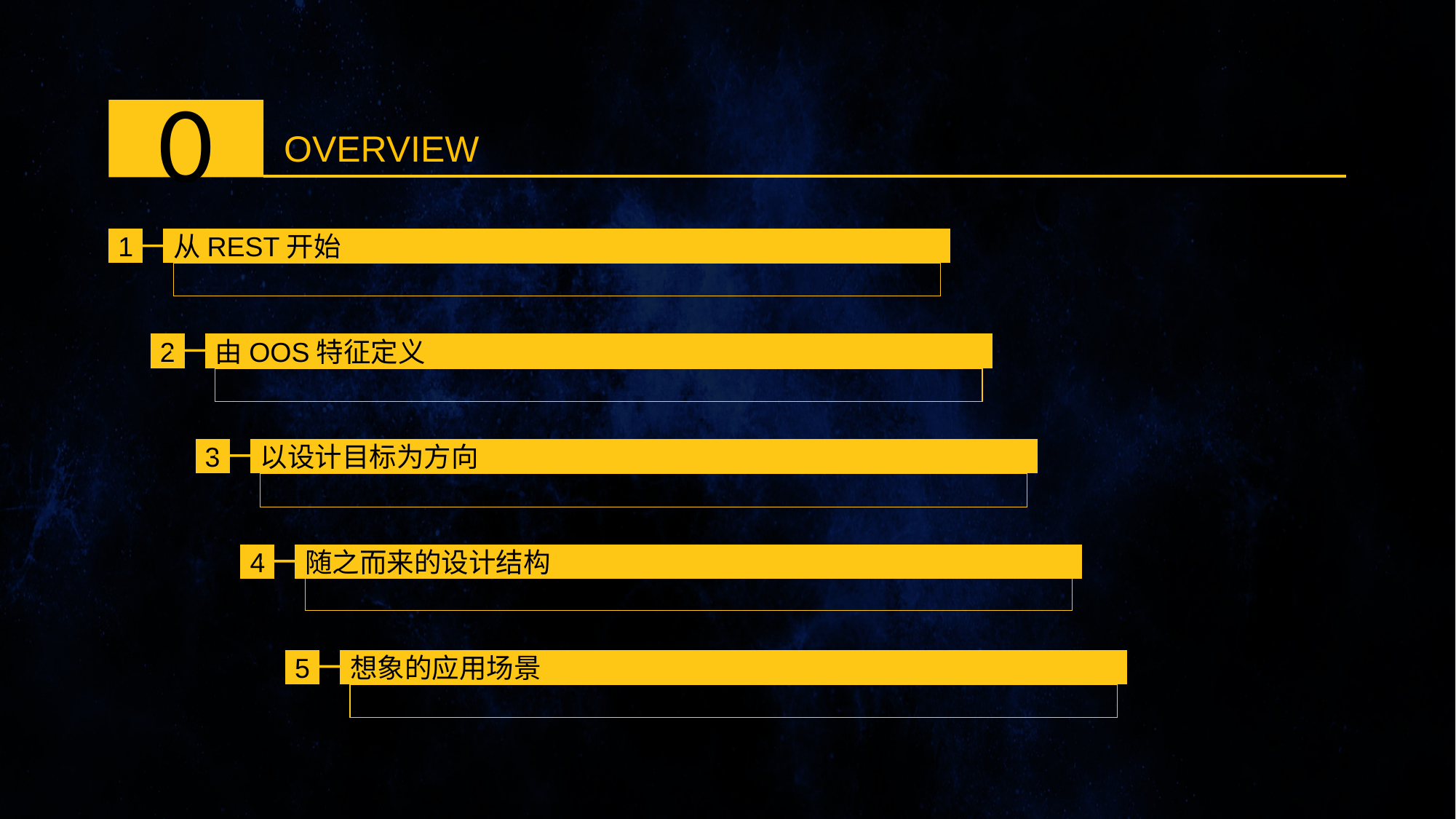

0
OVERVIEW
1

从REST开始

2

由OOS特征定义

3

以设计目标为方向

4

随之而来的设计结构

5

想象的应用场景